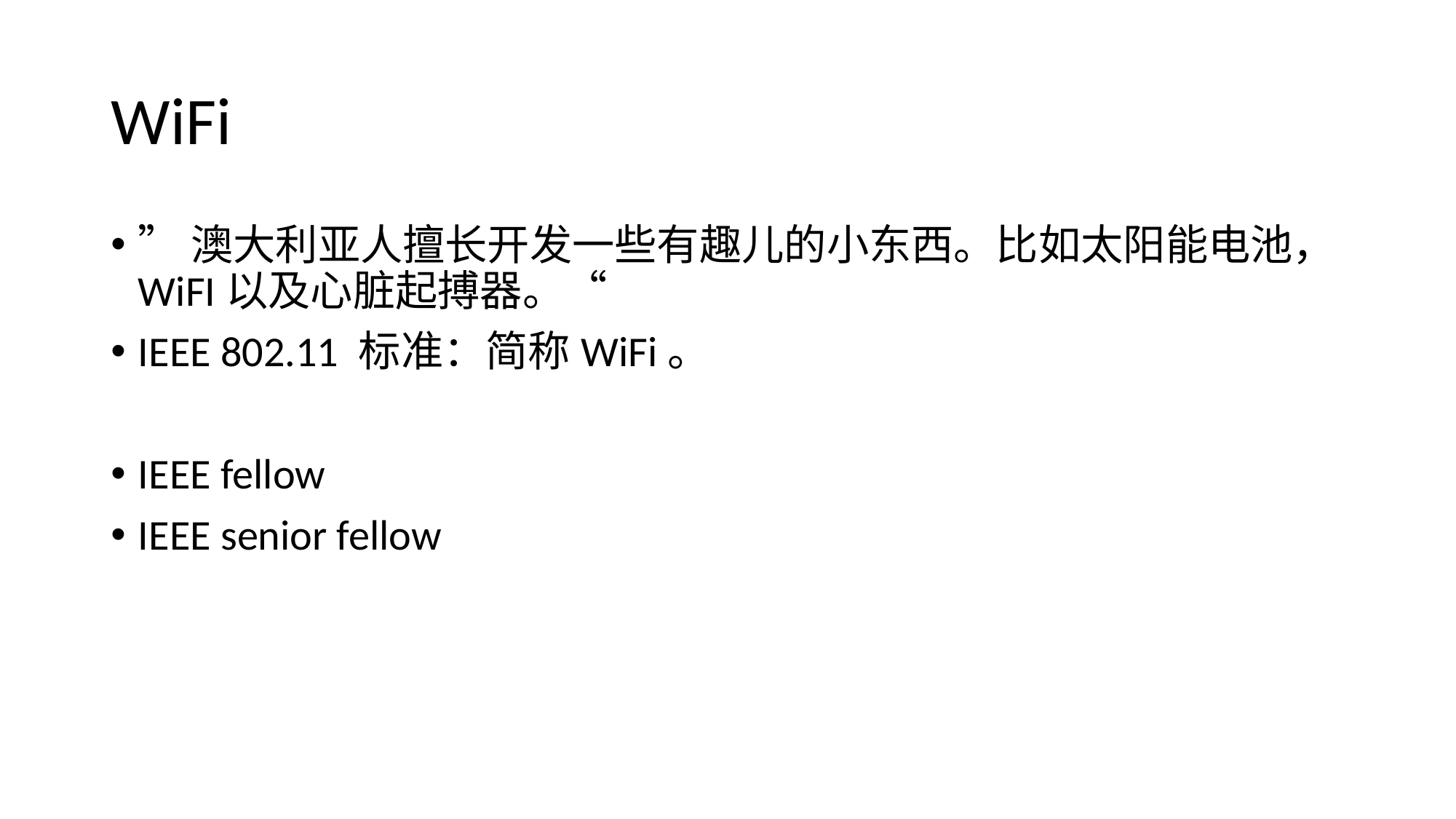

# WiFi
”澳大利亚人擅长开发一些有趣儿的小东西。比如太阳能电池，WiFI以及心脏起搏器。“
IEEE 802.11 标准：简称WiFi。

IEEE fellow
IEEE senior fellow